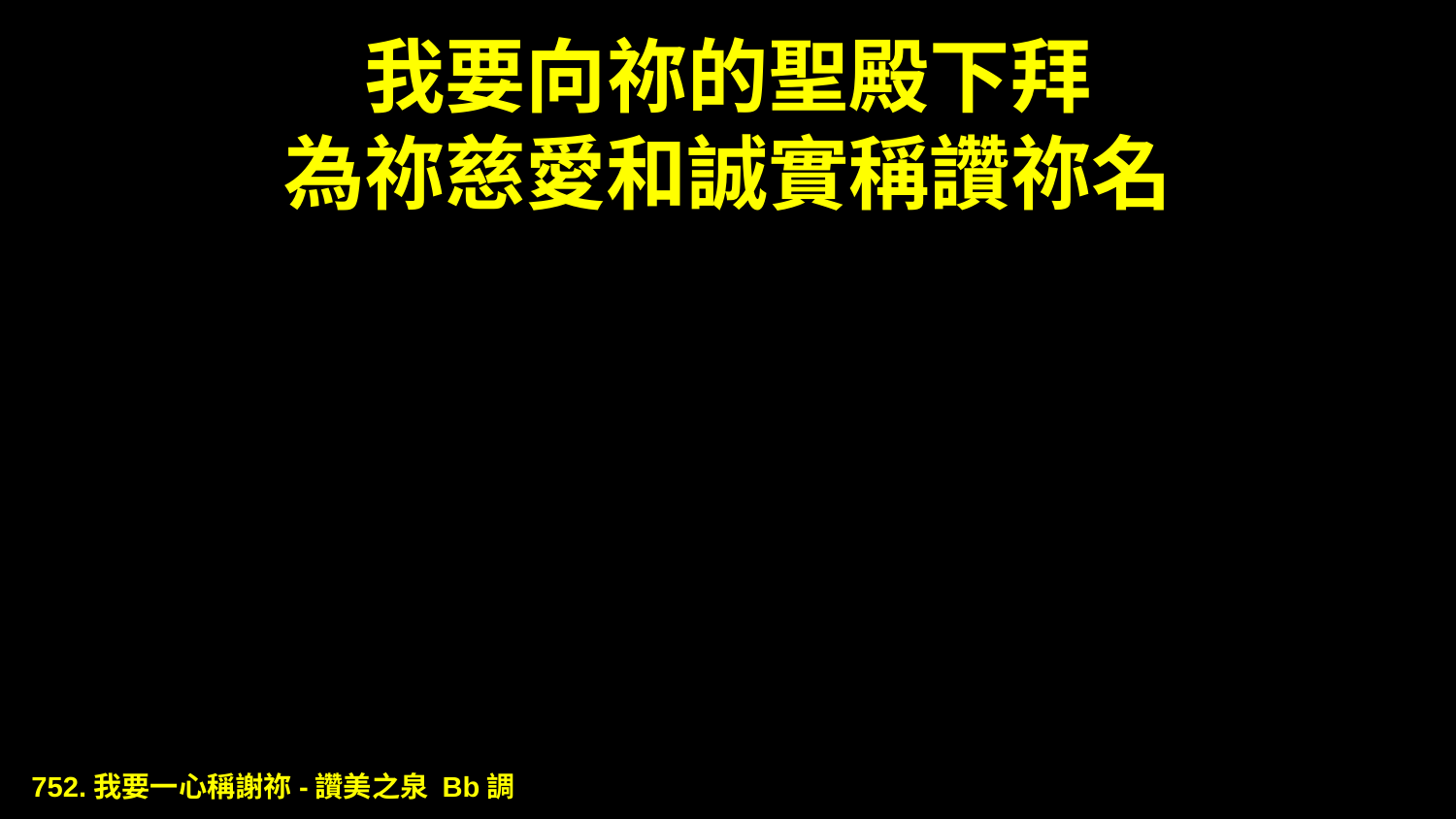

# 我要向祢的聖殿下拜 為祢慈愛和誠實稱讚祢名
752.我要一心稱謝祢-讚美之泉 Bb調